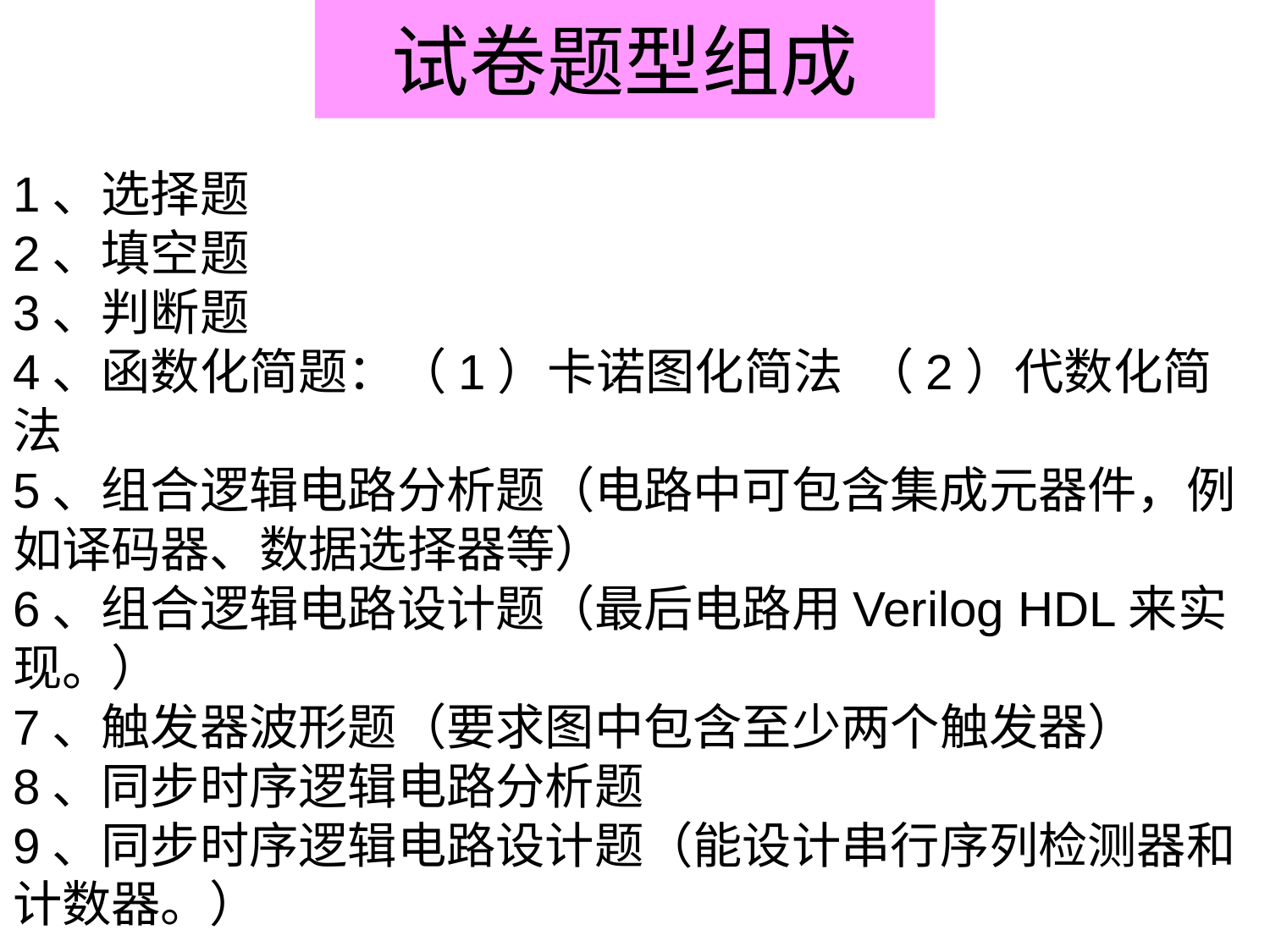

# 试卷题型组成
1、选择题
2、填空题
3、判断题
4、函数化简题：（1）卡诺图化简法  （2）代数化简法
5、组合逻辑电路分析题（电路中可包含集成元器件，例如译码器、数据选择器等）
6、组合逻辑电路设计题（最后电路用Verilog HDL来实现。）
7、触发器波形题（要求图中包含至少两个触发器）
8、同步时序逻辑电路分析题
9、同步时序逻辑电路设计题（能设计串行序列检测器和计数器。）